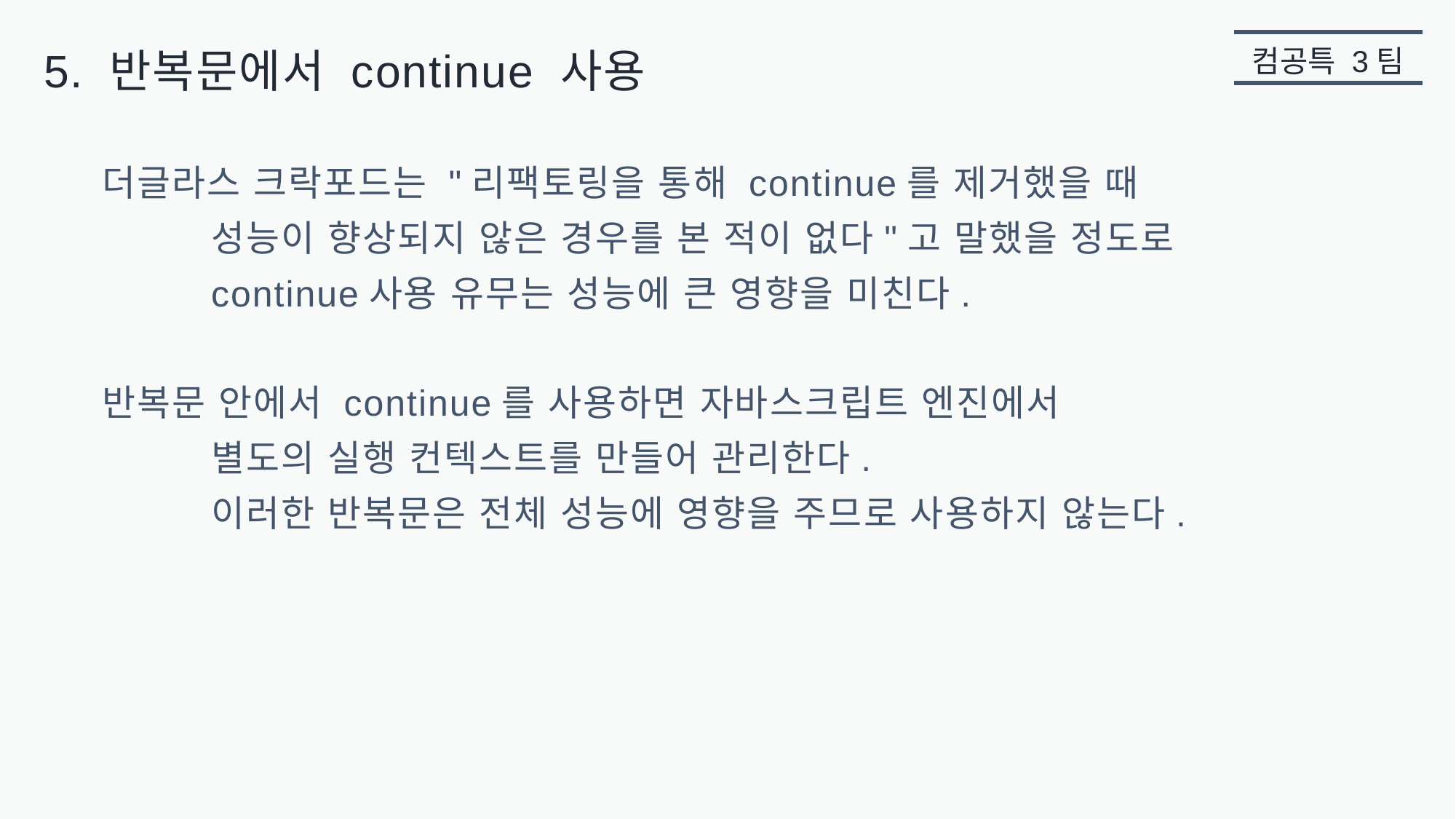

5. 반복문에서 continue 사용
컴공특 3팀
더글라스 크락포드는 "리팩토링을 통해 continue를 제거했을 때
	성능이 향상되지 않은 경우를 본 적이 없다"고 말했을 정도로
	continue사용 유무는 성능에 큰 영향을 미친다.
반복문 안에서 continue를 사용하면 자바스크립트 엔진에서
	별도의 실행 컨텍스트를 만들어 관리한다.
	이러한 반복문은 전체 성능에 영향을 주므로 사용하지 않는다.